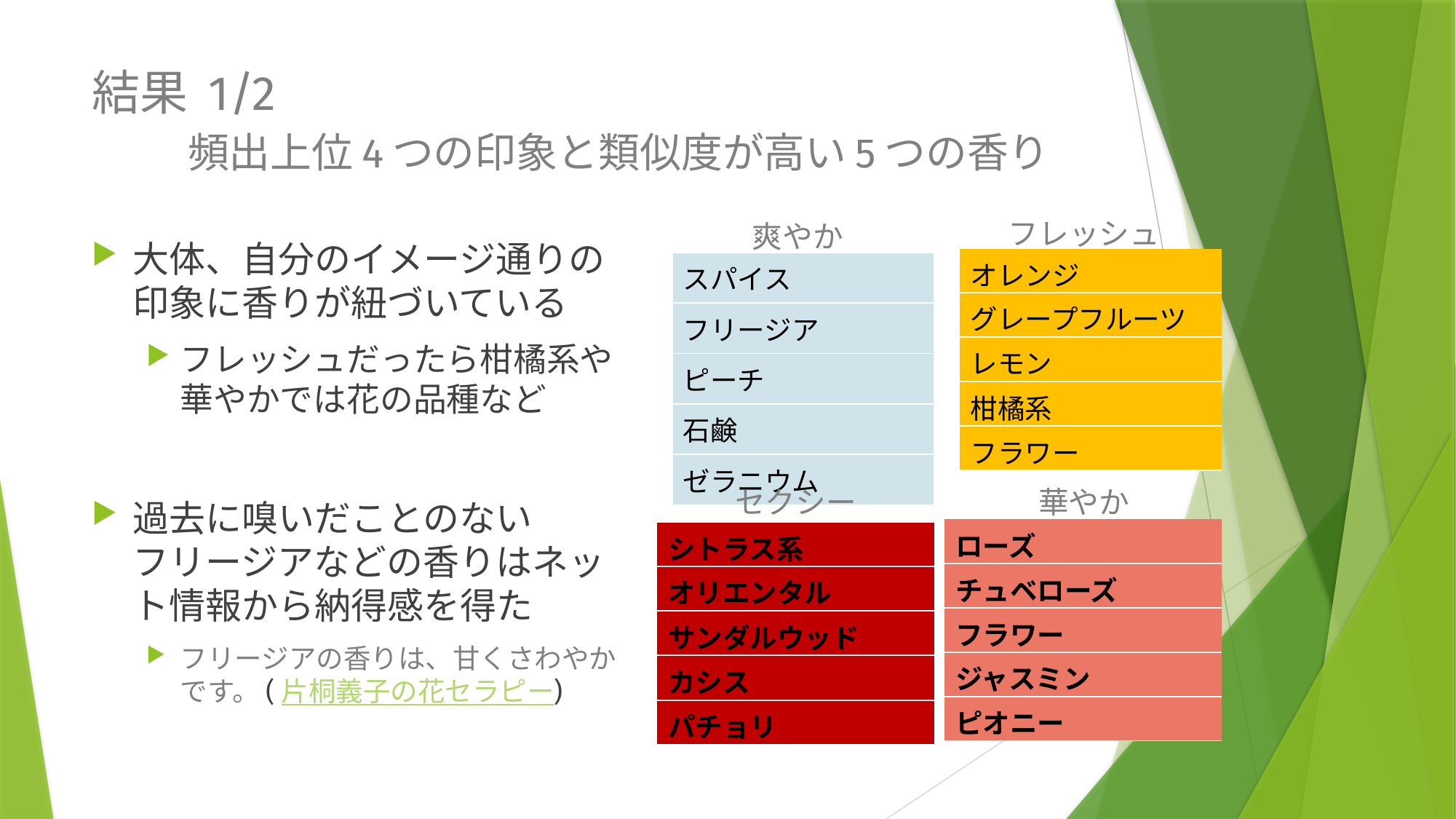

# 結果 1/2 頻出上位4つの印象と類似度が高い5つの香り
フレッシュ
爽やか
大体、自分のイメージ通りの印象に香りが紐づいている
フレッシュだったら柑橘系や華やかでは花の品種など

過去に嗅いだことのない
フリージアなどの香りはネット情報から納得感を得た
フリージアの香りは、甘くさわやかです。(片桐義子の花セラピー)
| オレンジ |
| --- |
| グレープフルーツ |
| レモン |
| 柑橘系 |
| フラワー |
| スパイス |
| --- |
| フリージア |
| ピーチ |
| 石鹸 |
| ゼラニウム |
セクシー
華やか
| ローズ |
| --- |
| チュベローズ |
| フラワー |
| ジャスミン |
| ピオニー |
| シトラス系 |
| --- |
| オリエンタル |
| サンダルウッド |
| カシス |
| パチョリ |